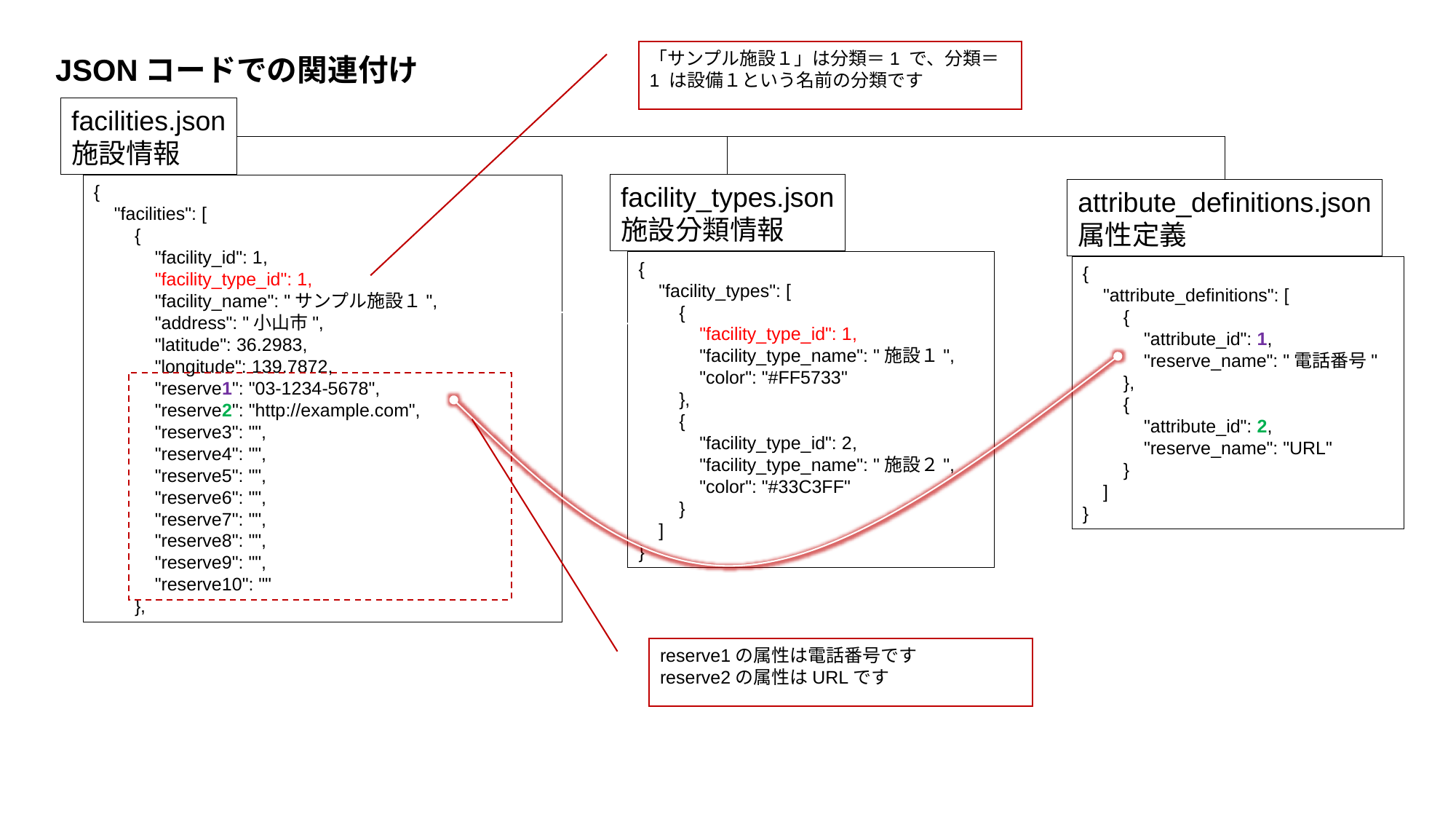

「サンプル施設１」は分類＝1 で、分類＝1 は設備１という名前の分類です
JSONコードでの関連付け
facilities.json
施設情報
facility_types.json
施設分類情報
{
    "facilities": [
        {
            "facility_id": 1,
            "facility_type_id": 1,
            "facility_name": "サンプル施設１",
            "address": "小山市",
            "latitude": 36.2983,
            "longitude": 139.7872,
            "reserve1": "03-1234-5678",
            "reserve2": "http://example.com",
            "reserve3": "",
            "reserve4": "",
            "reserve5": "",
            "reserve6": "",
            "reserve7": "",
            "reserve8": "",
            "reserve9": "",
            "reserve10": ""
        },
attribute_definitions.json
属性定義
{
    "facility_types": [
        {
            "facility_type_id": 1,
            "facility_type_name": "施設１",
            "color": "#FF5733"
        },
        {
            "facility_type_id": 2,
            "facility_type_name": "施設２",
            "color": "#33C3FF"
        }
    ]
}
{
    "attribute_definitions": [
        {
            "attribute_id": 1,
            "reserve_name": "電話番号"
        },
        {
            "attribute_id": 2,
            "reserve_name": "URL"
        }
    ]
}

reserve1の属性は電話番号です
reserve2の属性はURLです